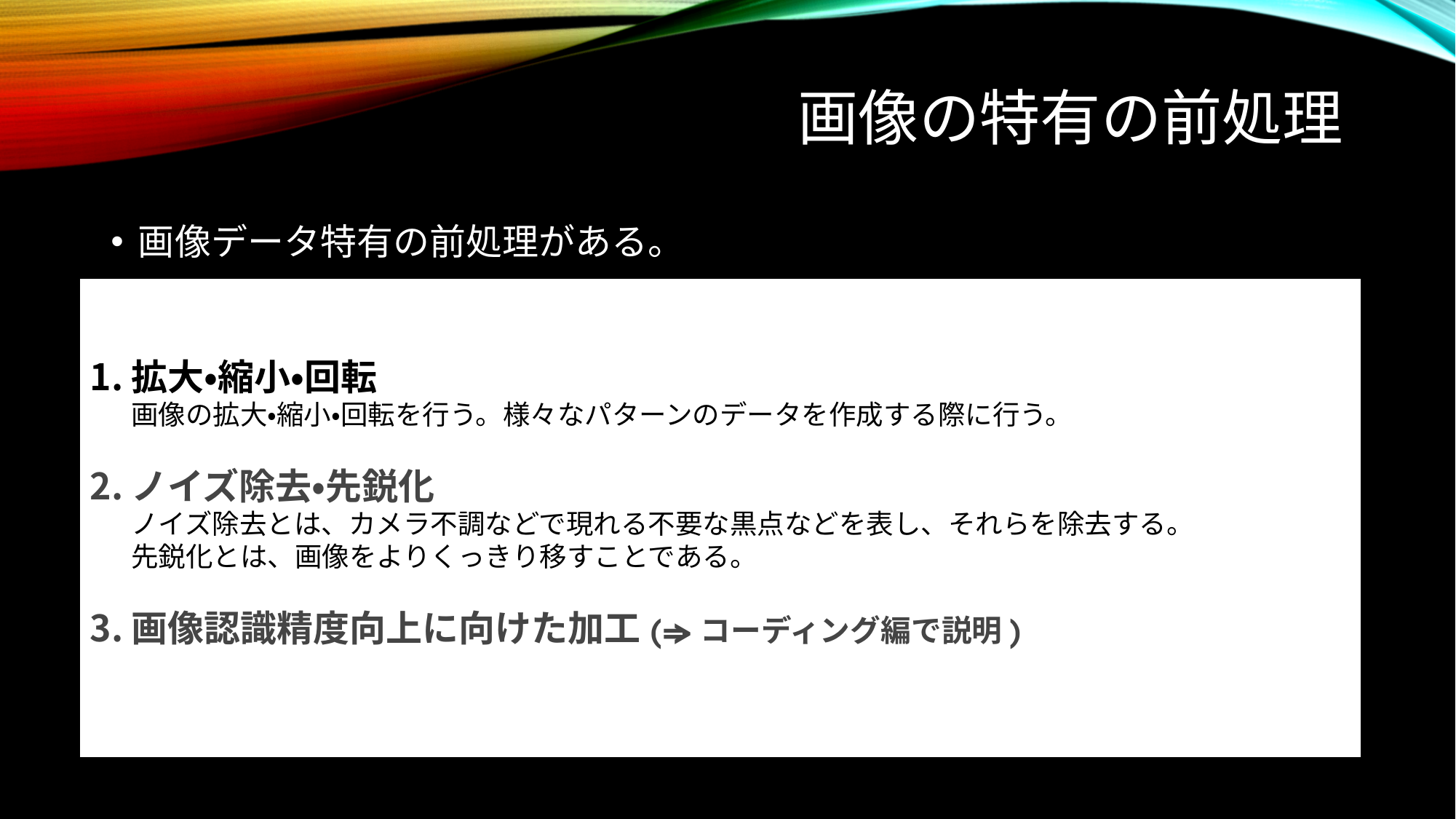

# 画像の特有の前処理
画像データ特有の前処理がある。
拡大・縮小・回転
画像の拡大・縮小・回転を行う。様々なパターンのデータを作成する際に行う。
ノイズ除去・先鋭化
ノイズ除去とは、カメラ不調などで現れる不要な黒点などを表し、それらを除去する。
先鋭化とは、画像をよりくっきり移すことである。

画像認識精度向上に向けた加工(⇒コーディング編で説明)
学習用データにおいて各数値255.0で割る